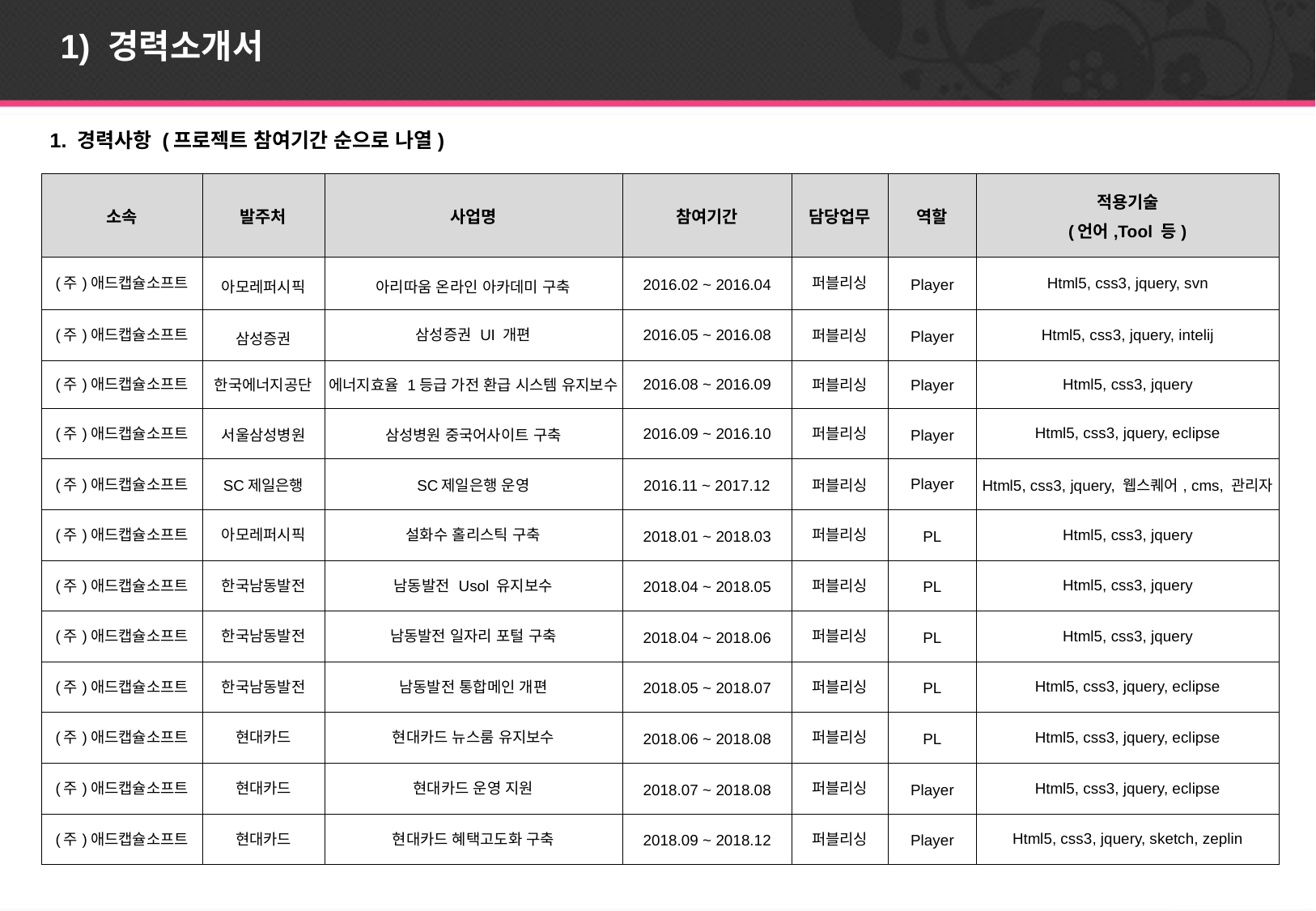

1) 경력소개서
1. 경력사항 (프로젝트 참여기간 순으로 나열)
| 소속 | 발주처 | 사업명 | 참여기간 | 담당업무 | 역할 | 적용기술 (언어,Tool 등) |
| --- | --- | --- | --- | --- | --- | --- |
| (주)애드캡슐소프트 | 아모레퍼시픽 | 아리따움 온라인 아카데미 구축 | 2016.02 ~ 2016.04 | 퍼블리싱 | Player | Html5, css3, jquery, svn |
| (주)애드캡슐소프트 | 삼성증권 | 삼성증권 UI 개편 | 2016.05 ~ 2016.08 | 퍼블리싱 | Player | Html5, css3, jquery, intelij |
| (주)애드캡슐소프트 | 한국에너지공단 | 에너지효율 1등급 가전 환급 시스템 유지보수 | 2016.08 ~ 2016.09 | 퍼블리싱 | Player | Html5, css3, jquery |
| (주)애드캡슐소프트 | 서울삼성병원 | 삼성병원 중국어사이트 구축 | 2016.09 ~ 2016.10 | 퍼블리싱 | Player | Html5, css3, jquery, eclipse |
| (주)애드캡슐소프트 | SC제일은행 | SC제일은행 운영 | 2016.11 ~ 2017.12 | 퍼블리싱 | Player | Html5, css3, jquery, 웹스퀘어, cms, 관리자 |
| (주)애드캡슐소프트 | 아모레퍼시픽 | 설화수 홀리스틱 구축 | 2018.01 ~ 2018.03 | 퍼블리싱 | PL | Html5, css3, jquery |
| (주)애드캡슐소프트 | 한국남동발전 | 남동발전 Usol 유지보수 | 2018.04 ~ 2018.05 | 퍼블리싱 | PL | Html5, css3, jquery |
| (주)애드캡슐소프트 | 한국남동발전 | 남동발전 일자리 포털 구축 | 2018.04 ~ 2018.06 | 퍼블리싱 | PL | Html5, css3, jquery |
| (주)애드캡슐소프트 | 한국남동발전 | 남동발전 통합메인 개편 | 2018.05 ~ 2018.07 | 퍼블리싱 | PL | Html5, css3, jquery, eclipse |
| (주)애드캡슐소프트 | 현대카드 | 현대카드 뉴스룸 유지보수 | 2018.06 ~ 2018.08 | 퍼블리싱 | PL | Html5, css3, jquery, eclipse |
| (주)애드캡슐소프트 | 현대카드 | 현대카드 운영 지원 | 2018.07 ~ 2018.08 | 퍼블리싱 | Player | Html5, css3, jquery, eclipse |
| (주)애드캡슐소프트 | 현대카드 | 현대카드 혜택고도화 구축 | 2018.09 ~ 2018.12 | 퍼블리싱 | Player | Html5, css3, jquery, sketch, zeplin |